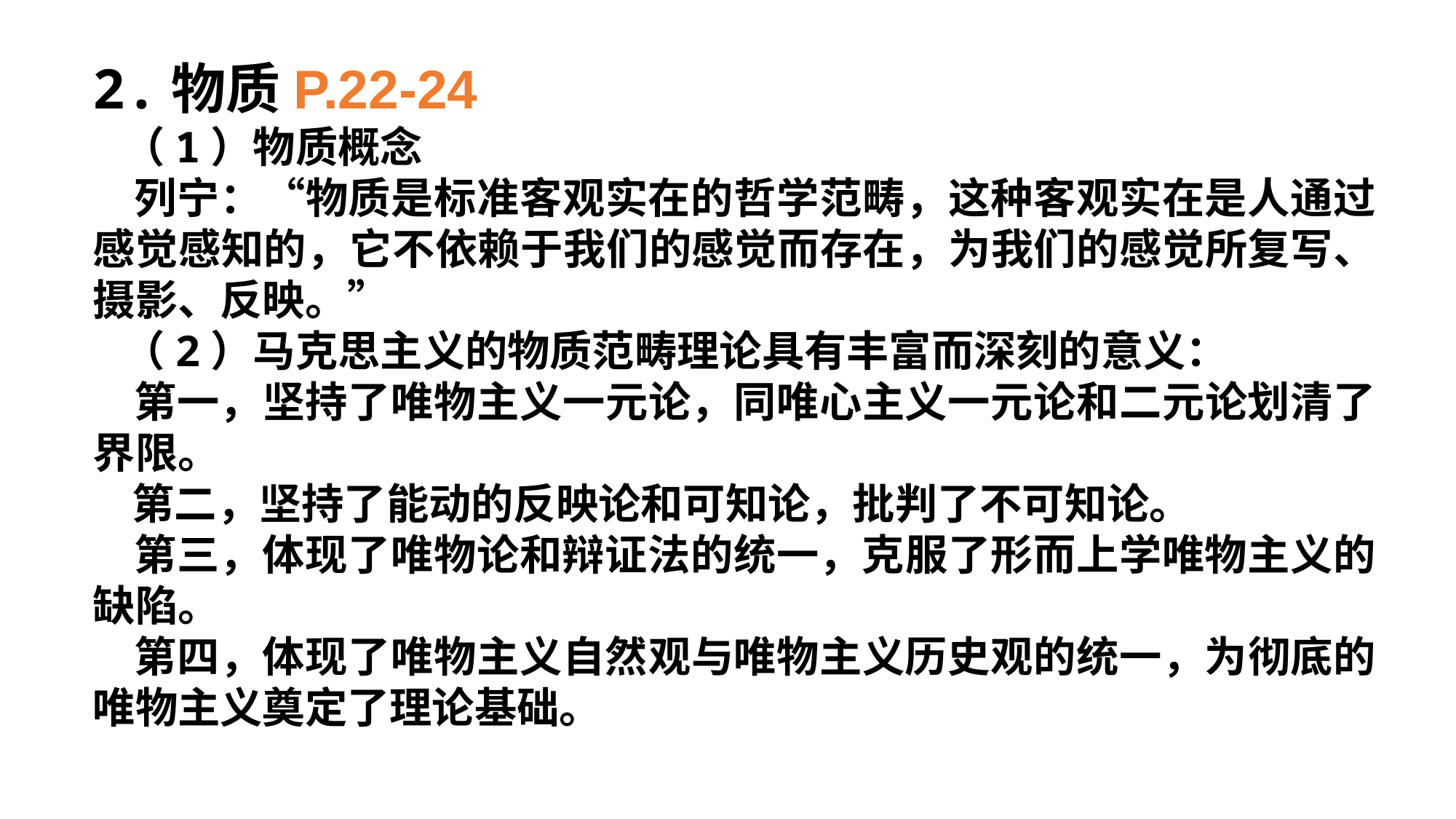

2.物质P.22-24
  （1）物质概念
   列宁：“物质是标准客观实在的哲学范畴，这种客观实在是人通过感觉感知的，它不依赖于我们的感觉而存在，为我们的感觉所复写、摄影、反映。”
  （2）马克思主义的物质范畴理论具有丰富而深刻的意义：
   第一，坚持了唯物主义一元论，同唯心主义一元论和二元论划清了界限。
   第二，坚持了能动的反映论和可知论，批判了不可知论。
   第三，体现了唯物论和辩证法的统一，克服了形而上学唯物主义的缺陷。
   第四，体现了唯物主义自然观与唯物主义历史观的统一，为彻底的唯物主义奠定了理论基础。